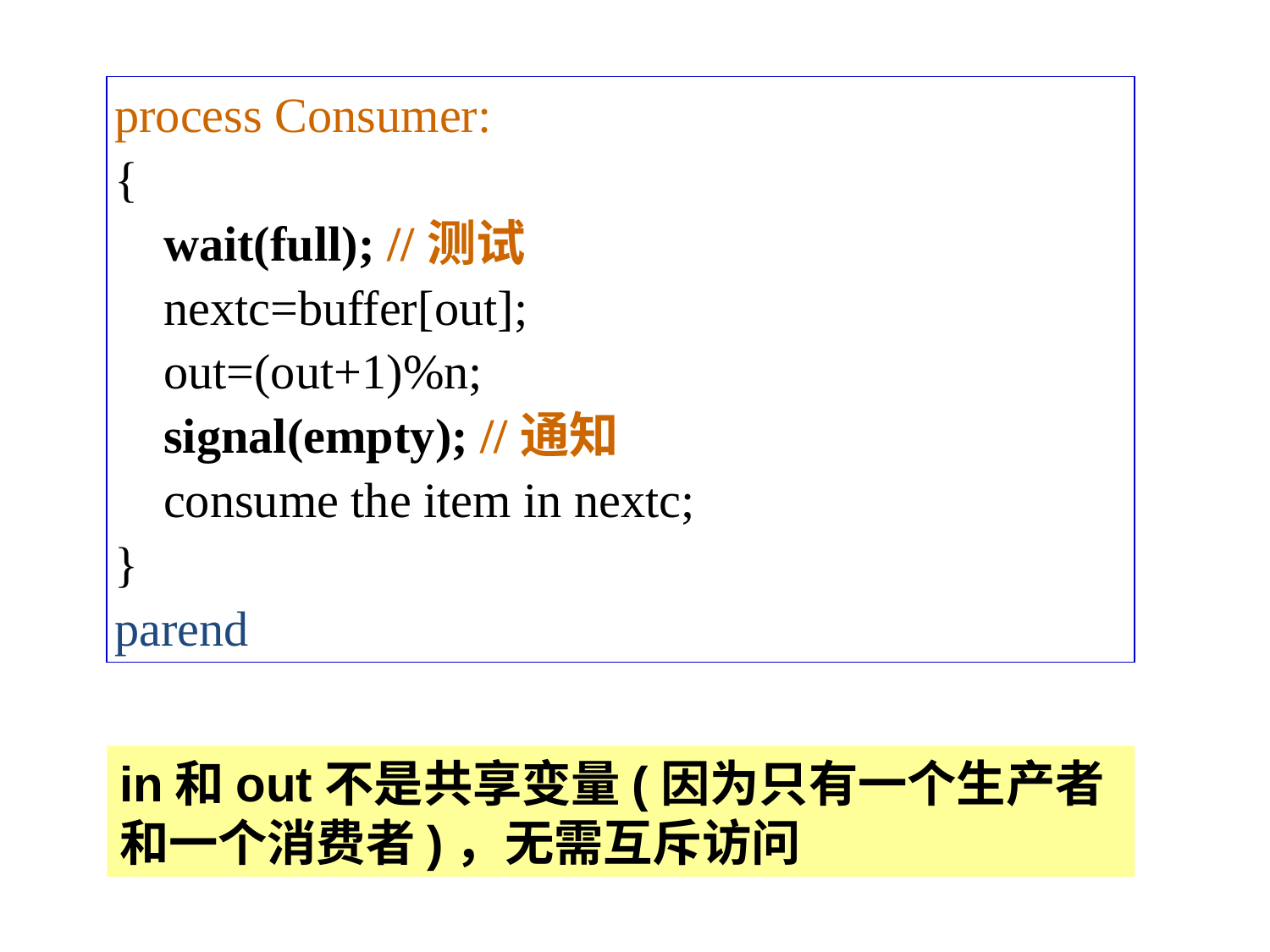

process Consumer:
{
    wait(full); //测试
    nextc=buffer[out];
    out=(out+1)%n;
    signal(empty); //通知
    consume the item in nextc;
}
parend
in和out不是共享变量(因为只有一个生产者和一个消费者)，无需互斥访问